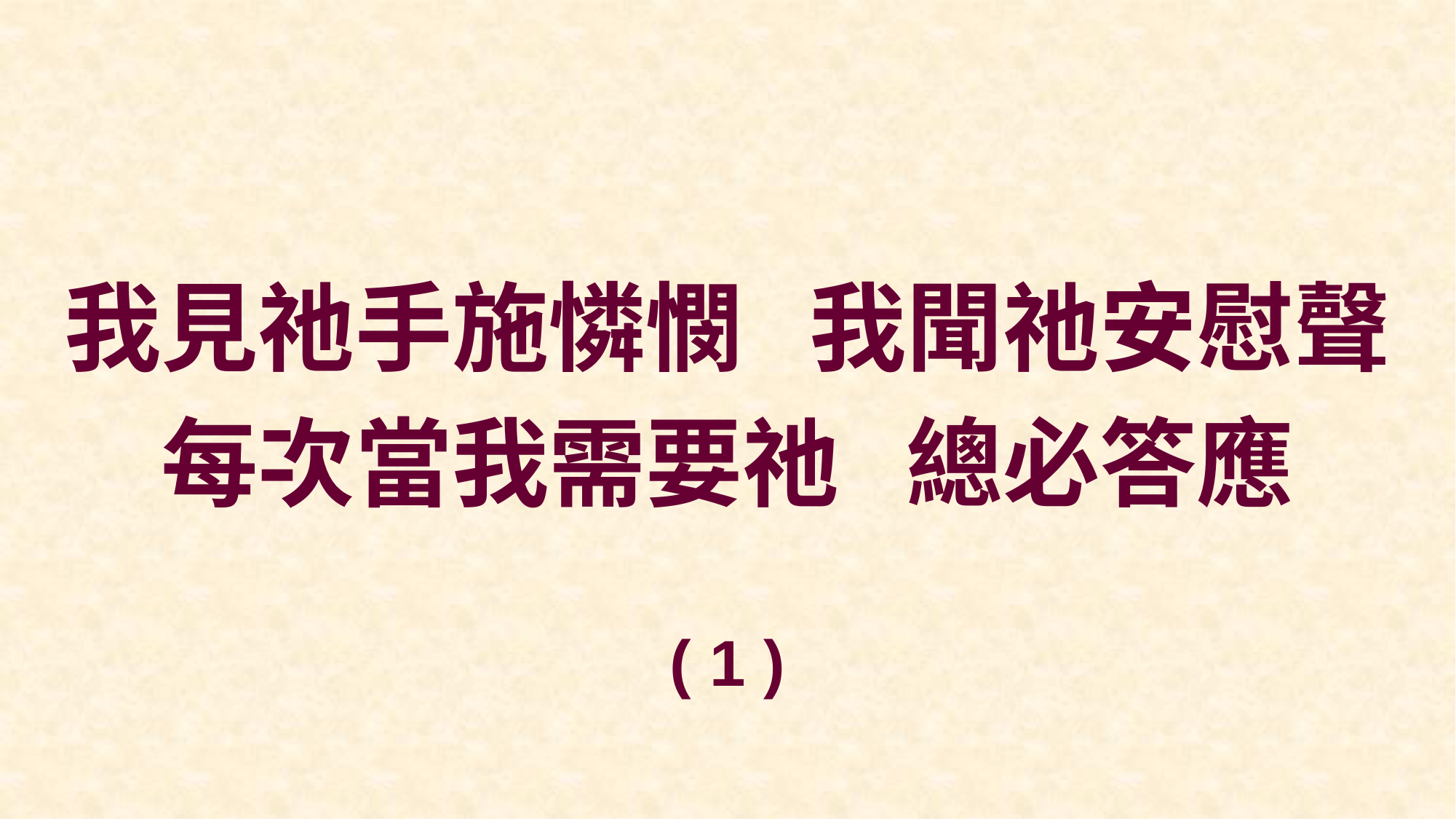

我見祂手施憐憫   我聞祂安慰聲
每次當我需要祂   總必答應
( 1 )